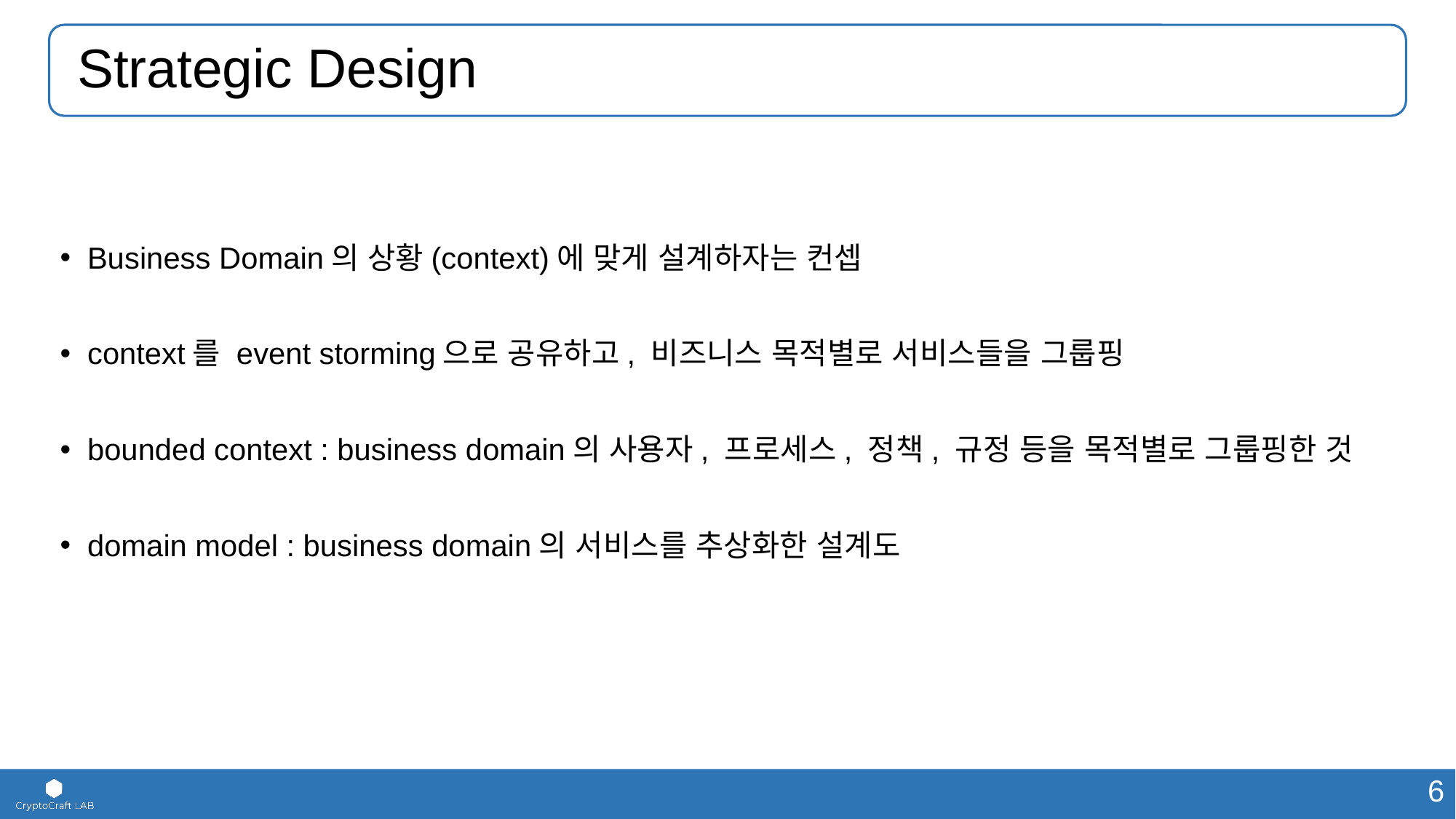

# Strategic Design

Business Domain의 상황(context)에 맞게 설계하자는 컨셉

context를 event storming으로 공유하고, 비즈니스 목적별로 서비스들을 그룹핑

bounded context : business domain의 사용자, 프로세스, 정책, 규정 등을 목적별로 그룹핑한 것

domain model : business domain의 서비스를 추상화한 설계도